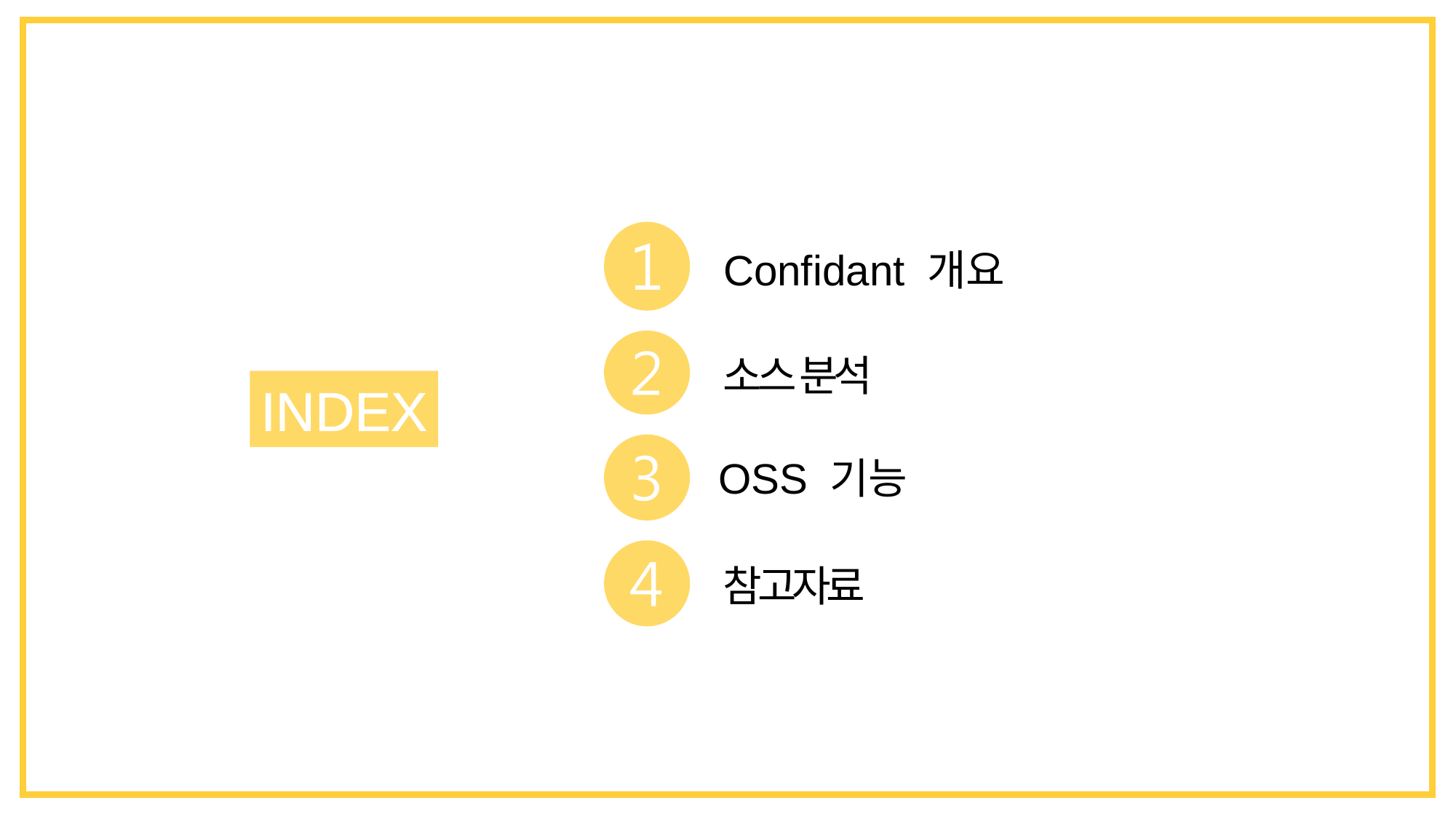

Confidant 개요

소스 분석

참고자료
INDEX
OSS 기능